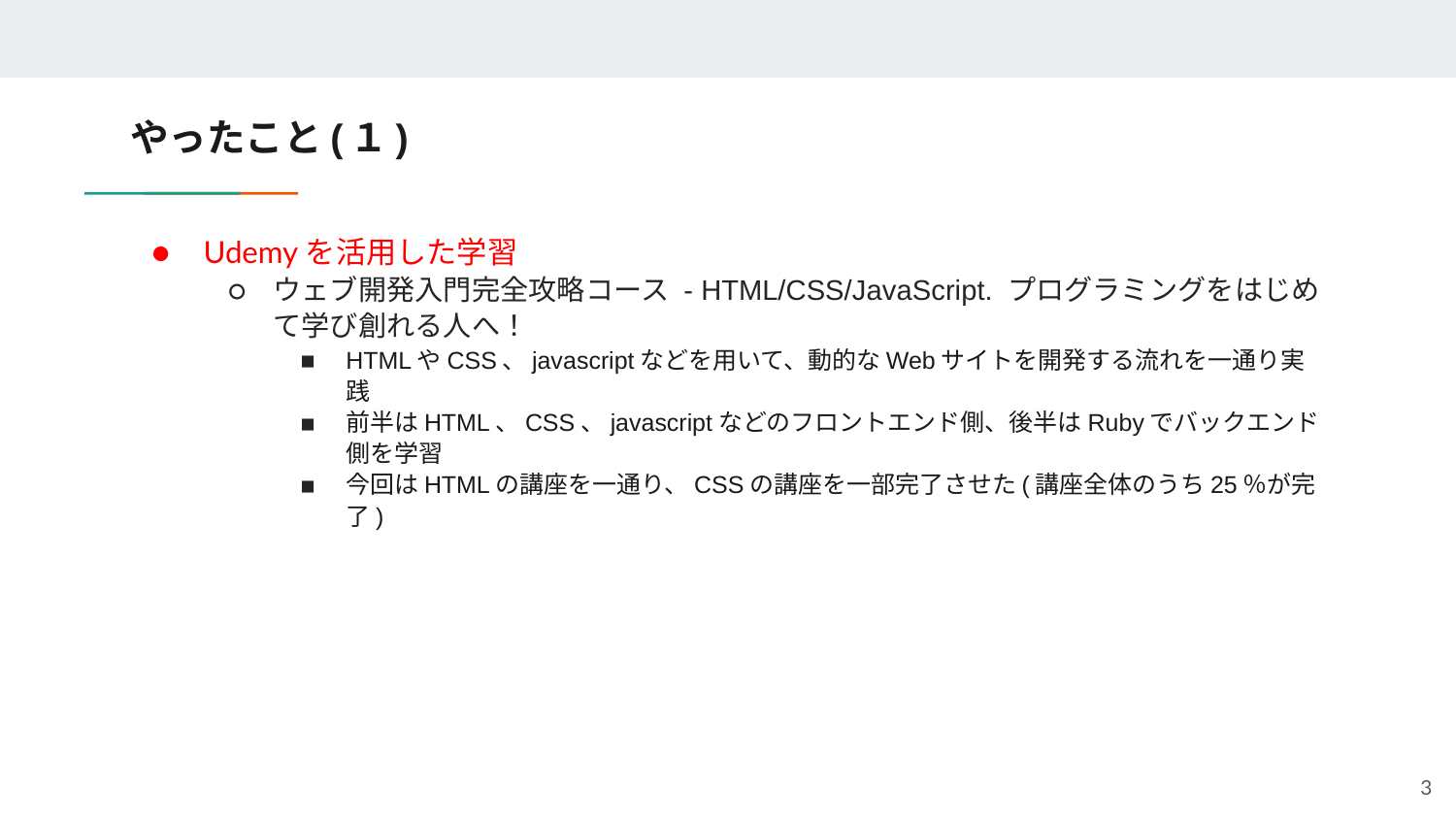

# やったこと(１)
Udemyを活用した学習
ウェブ開発入門完全攻略コース - HTML/CSS/JavaScript. プログラミングをはじめて学び創れる人へ！
HTMLやCSS、javascriptなどを用いて、動的なWebサイトを開発する流れを一通り実践
前半はHTML、CSS、javascriptなどのフロントエンド側、後半はRubyでバックエンド側を学習
今回はHTMLの講座を一通り、CSSの講座を一部完了させた(講座全体のうち25％が完了)
3